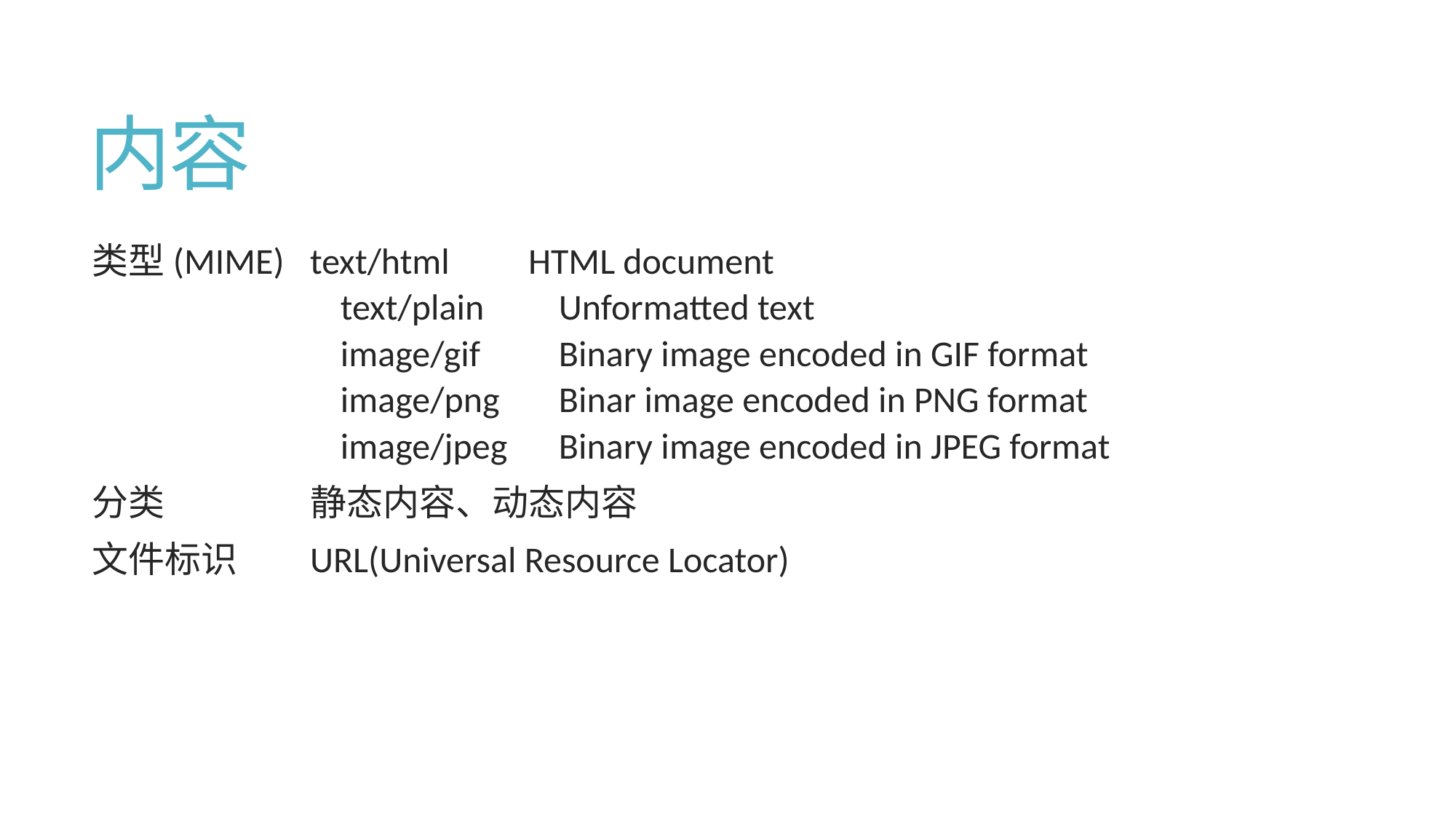

# 内容
类型(MIME)	text/html	HTML document
		text/plain	Unformatted text
		image/gif	Binary image encoded in GIF format
		image/png	Binar image encoded in PNG format
		image/jpeg	Binary image encoded in JPEG format
分类		静态内容、动态内容
文件标识	URL(Universal Resource Locator)